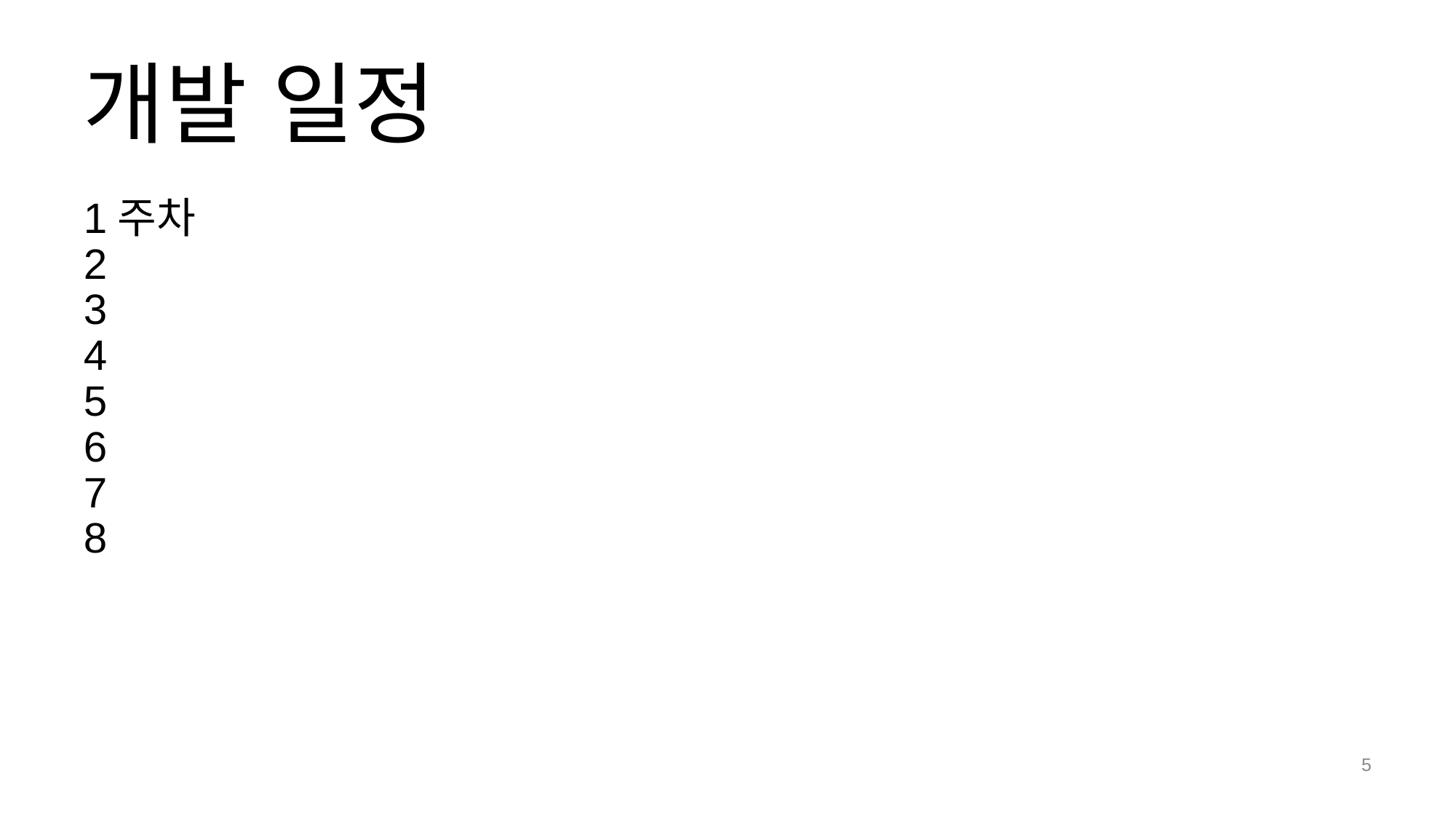

# 개발 일정
1주차
2
3
4
5
6
7
8
5